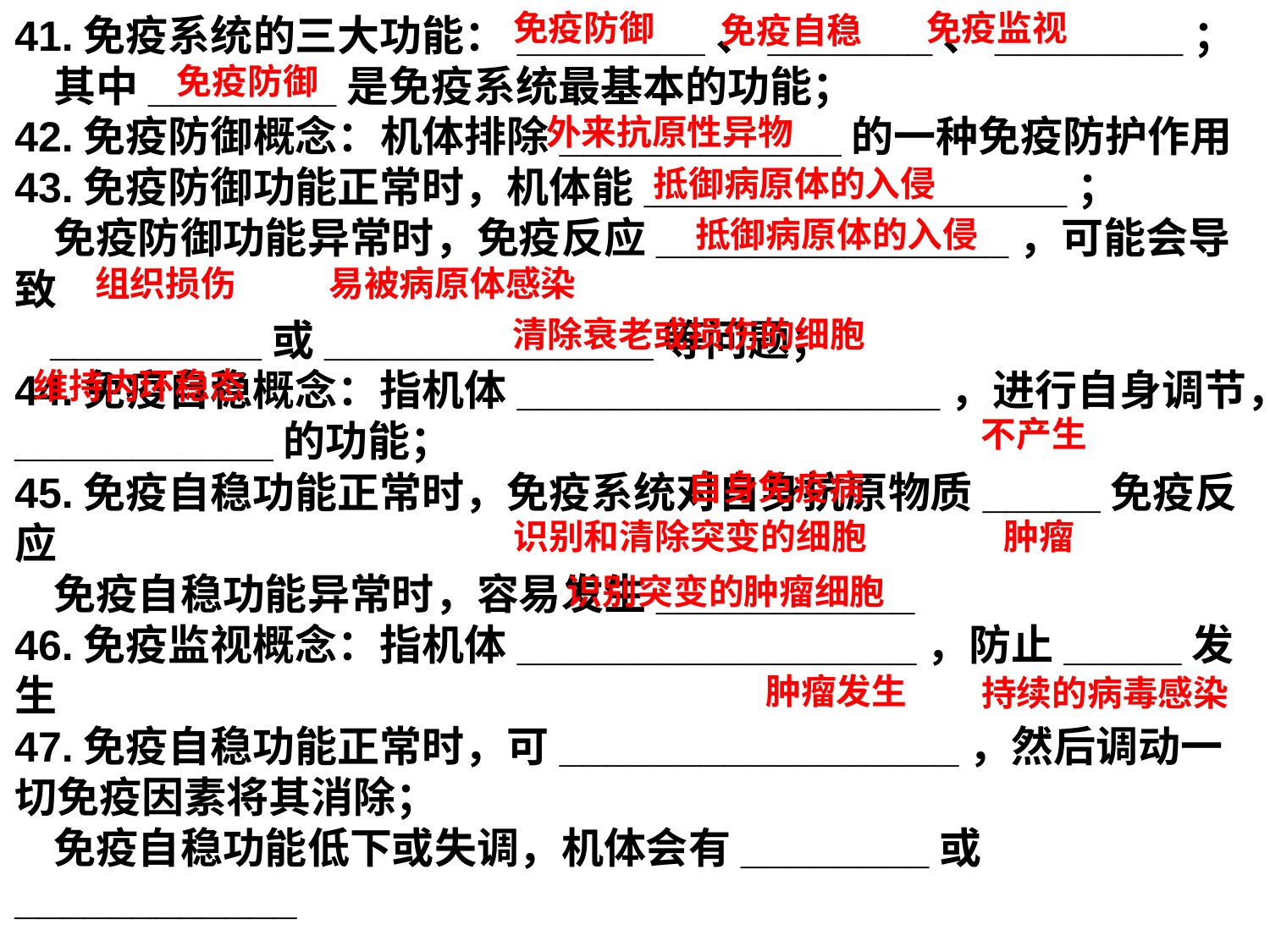

免疫监视
免疫防御
免疫自稳
41.免疫系统的三大功能：________、_______、________；
   其中________是免疫系统最基本的功能；
42.免疫防御概念：机体排除____________的一种免疫防护作用
43.免疫防御功能正常时，机体能__________________；
   免疫防御功能异常时，免疫反应_______________，可能会导致
   _________或______________等问题；
44.免疫自稳概念：指机体__________________，进行自身调节，___________的功能；
45.免疫自稳功能正常时，免疫系统对自身抗原物质_____免疫反应
   免疫自稳功能异常时，容易发生___________
46.免疫监视概念：指机体_________________，防止_____发生
47.免疫自稳功能正常时，可_________________，然后调动一切免疫因素将其消除；
   免疫自稳功能低下或失调，机体会有________或____________
免疫防御
外来抗原性异物
抵御病原体的入侵
抵御病原体的入侵
易被病原体感染
组织损伤
清除衰老或损伤的细胞
维持内环稳态
不产生
自身免疫病
识别和清除突变的细胞
肿瘤
识别突变的肿瘤细胞
肿瘤发生
持续的病毒感染